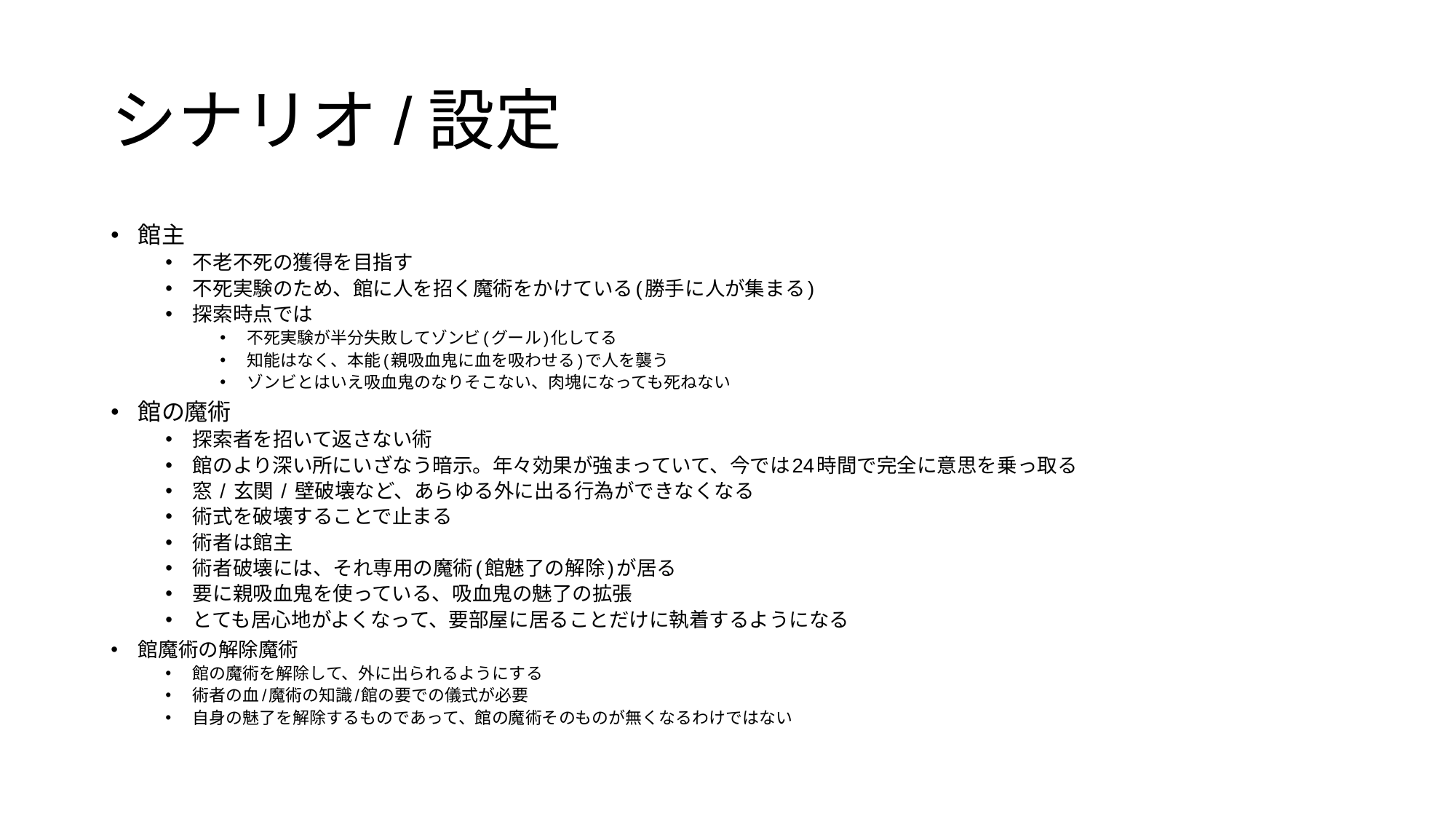

# シナリオ/設定
館主
不老不死の獲得を目指す
不死実験のため、館に人を招く魔術をかけている(勝手に人が集まる)
探索時点では
不死実験が半分失敗してゾンビ(グール)化してる
知能はなく、本能(親吸血鬼に血を吸わせる)で人を襲う
ゾンビとはいえ吸血鬼のなりそこない、肉塊になっても死ねない
館の魔術
探索者を招いて返さない術
館のより深い所にいざなう暗示。年々効果が強まっていて、今では24時間で完全に意思を乗っ取る
窓 / 玄関 / 壁破壊など、あらゆる外に出る行為ができなくなる
術式を破壊することで止まる
術者は館主
術者破壊には、それ専用の魔術(館魅了の解除)が居る
要に親吸血鬼を使っている、吸血鬼の魅了の拡張
とても居心地がよくなって、要部屋に居ることだけに執着するようになる
館魔術の解除魔術
館の魔術を解除して、外に出られるようにする
術者の血/魔術の知識/館の要での儀式が必要
自身の魅了を解除するものであって、館の魔術そのものが無くなるわけではない